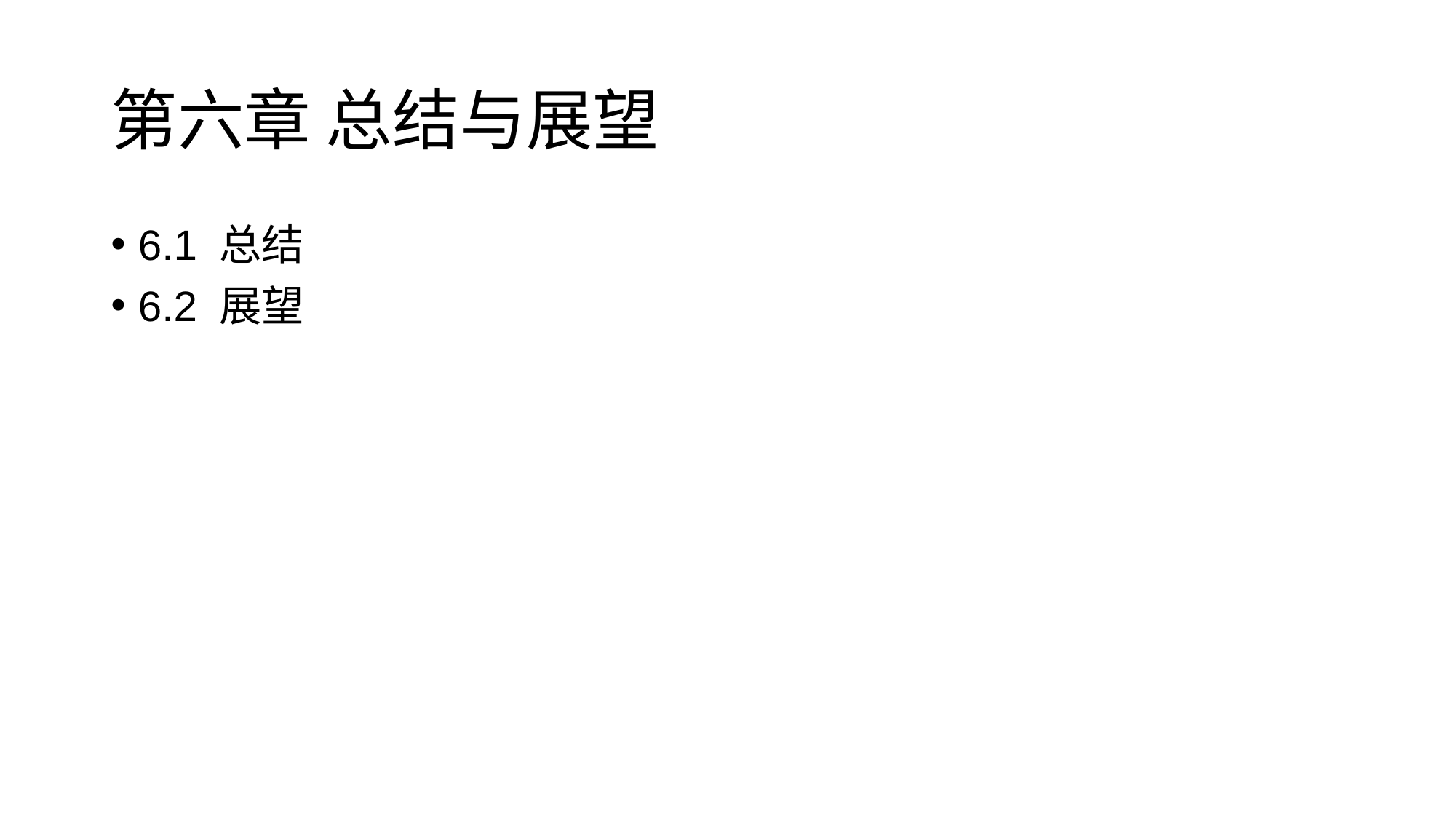

# 第六章 总结与展望
6.1 总结
6.2 展望